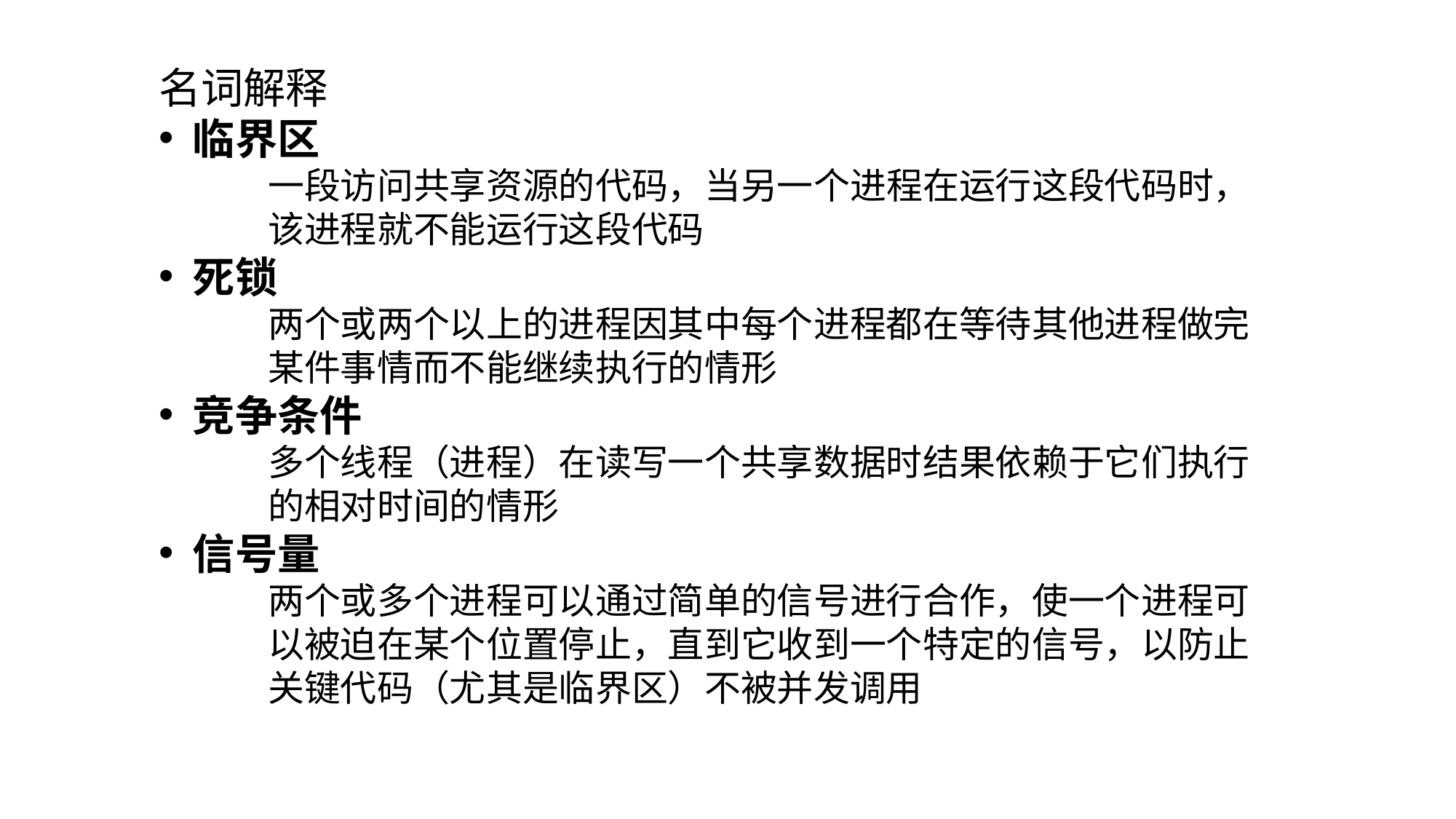

名词解释
临界区
	一段访问共享资源的代码，当另一个进程在运行这段代码时，	该进程就不能运行这段代码
死锁
	两个或两个以上的进程因其中每个进程都在等待其他进程做完	某件事情而不能继续执行的情形
竞争条件
	多个线程（进程）在读写一个共享数据时结果依赖于它们执行	的相对时间的情形
信号量
	两个或多个进程可以通过简单的信号进行合作，使一个进程可	以被迫在某个位置停止，直到它收到一个特定的信号，以防止	关键代码（尤其是临界区）不被并发调用